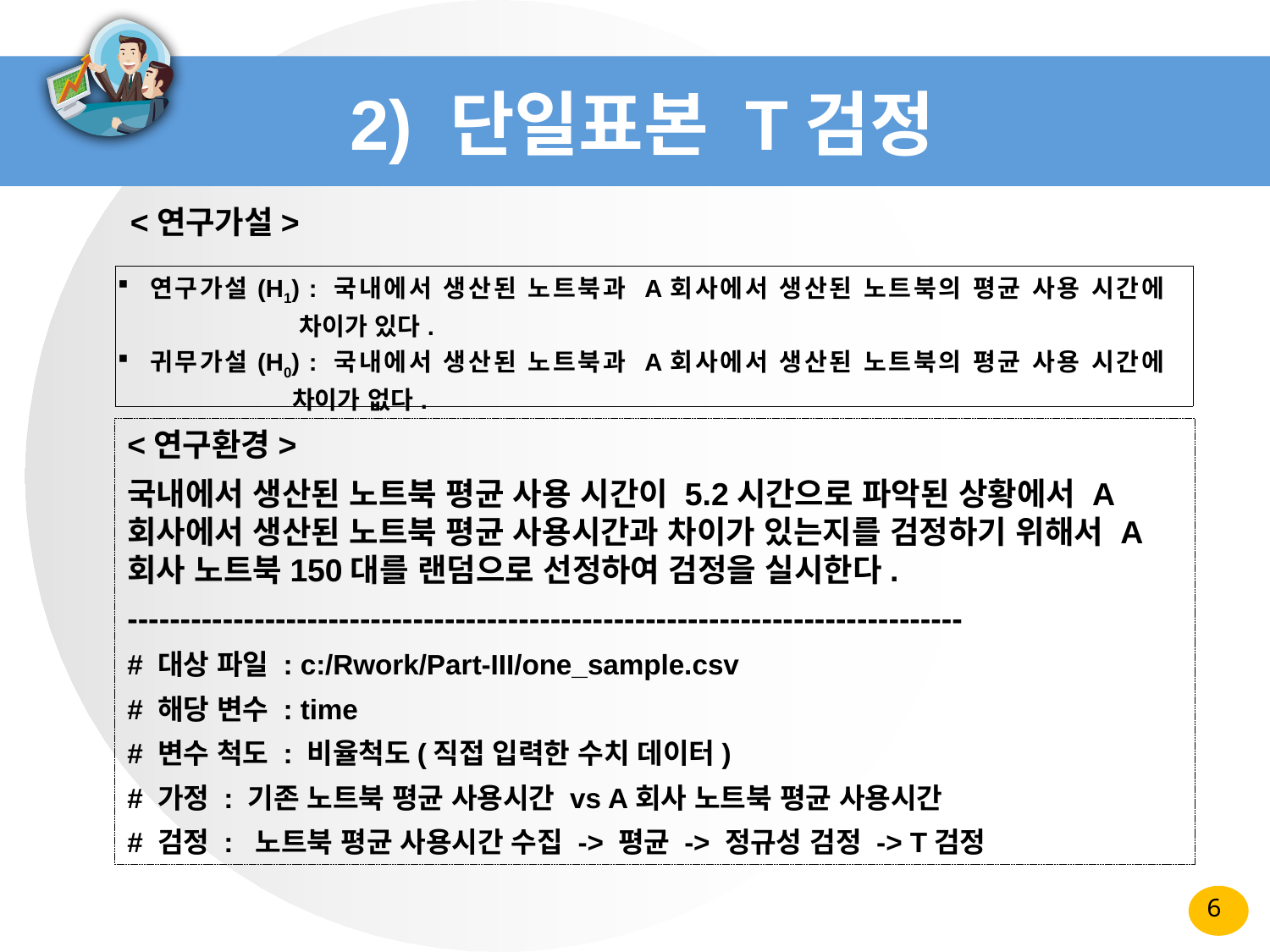

# 2) 단일표본 T검정
<연구가설>
| 연구가설(H1) : 국내에서 생산된 노트북과 A회사에서 생산된 노트북의 평균 사용 시간에 차이가 있다. 귀무가설(H0) : 국내에서 생산된 노트북과 A회사에서 생산된 노트북의 평균 사용 시간에 차이가 없다. |
| --- |
<연구환경>
국내에서 생산된 노트북 평균 사용 시간이 5.2시간으로 파악된 상황에서 A회사에서 생산된 노트북 평균 사용시간과 차이가 있는지를 검정하기 위해서 A회사 노트북150대를 랜덤으로 선정하여 검정을 실시한다.
-------------------------------------------------------------------------------
# 대상 파일 : c:/Rwork/Part-III/one_sample.csv
# 해당 변수 : time
# 변수 척도 : 비율척도(직접 입력한 수치 데이터)
# 가정 : 기존 노트북 평균 사용시간 vs A회사 노트북 평균 사용시간
# 검정 :  노트북 평균 사용시간 수집 -> 평균 -> 정규성 검정 -> T검정
6